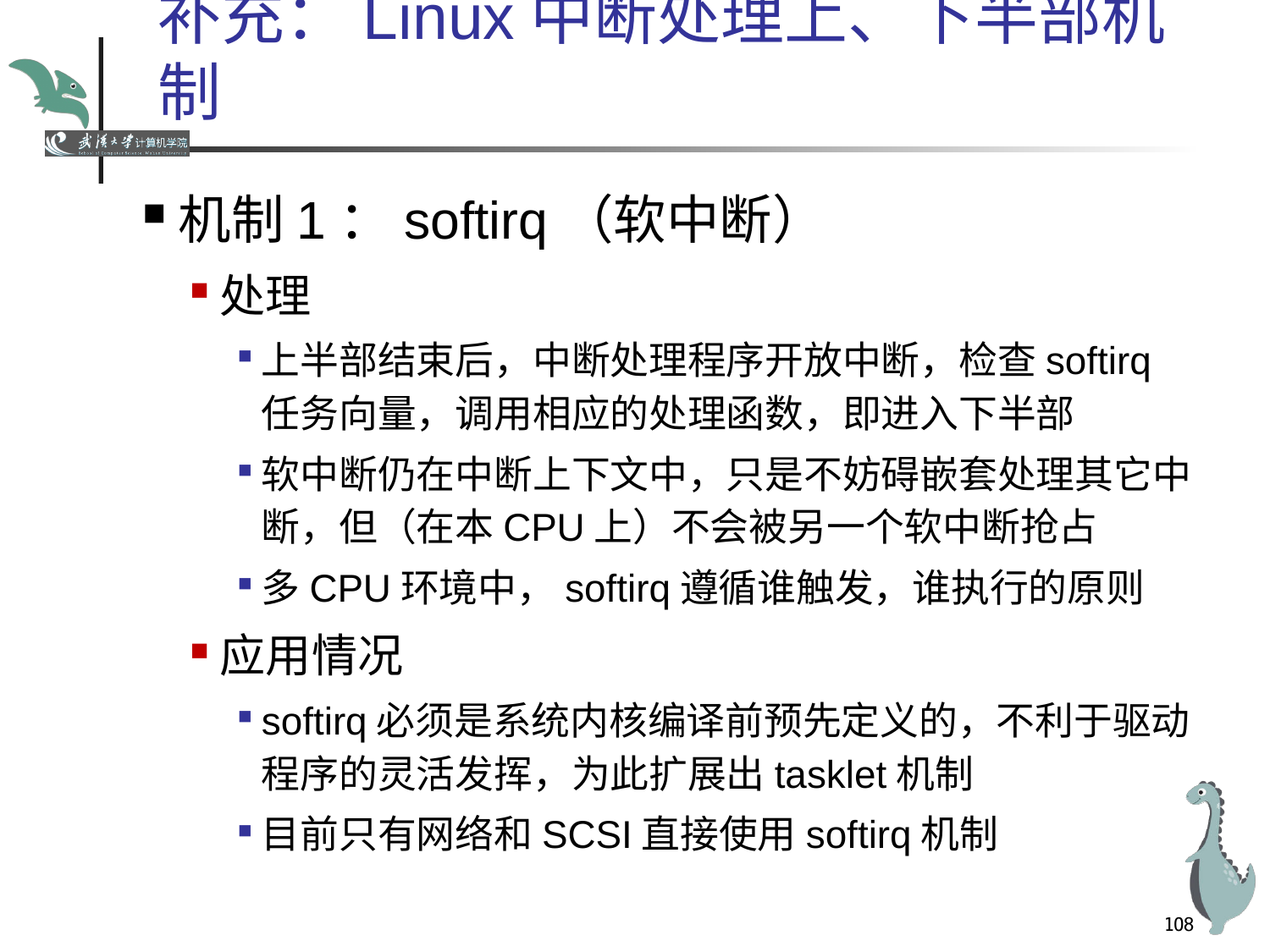

# 补充：Linux中断处理上、下半部机制
机制1：softirq（软中断）
处理
上半部结束后，中断处理程序开放中断，检查softirq任务向量，调用相应的处理函数，即进入下半部
软中断仍在中断上下文中，只是不妨碍嵌套处理其它中断，但（在本CPU上）不会被另一个软中断抢占
多CPU环境中，softirq遵循谁触发，谁执行的原则
应用情况
softirq必须是系统内核编译前预先定义的，不利于驱动程序的灵活发挥，为此扩展出tasklet机制
目前只有网络和SCSI直接使用softirq机制
108